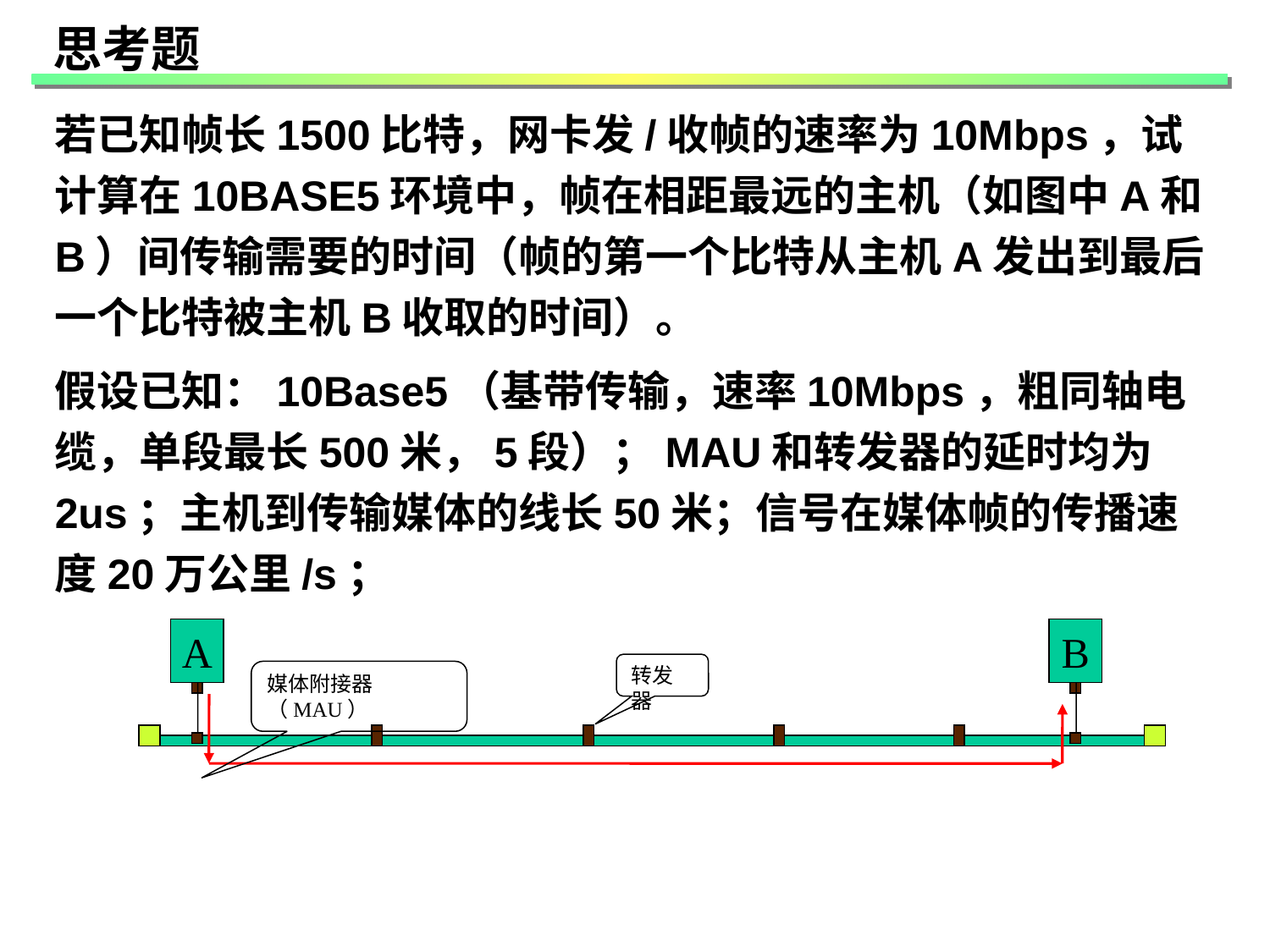

思考题

若已知帧长1500比特，网卡发/收帧的速率为10Mbps，试计算在10BASE5环境中，帧在相距最远的主机（如图中A和B）间传输需要的时间（帧的第一个比特从主机A发出到最后一个比特被主机B收取的时间）。
假设已知：10Base5（基带传输，速率10Mbps，粗同轴电缆，单段最长500米，5段）；MAU和转发器的延时均为2us；主机到传输媒体的线长50米；信号在媒体帧的传播速度20万公里/s；
A
B
转发器
媒体附接器（MAU）